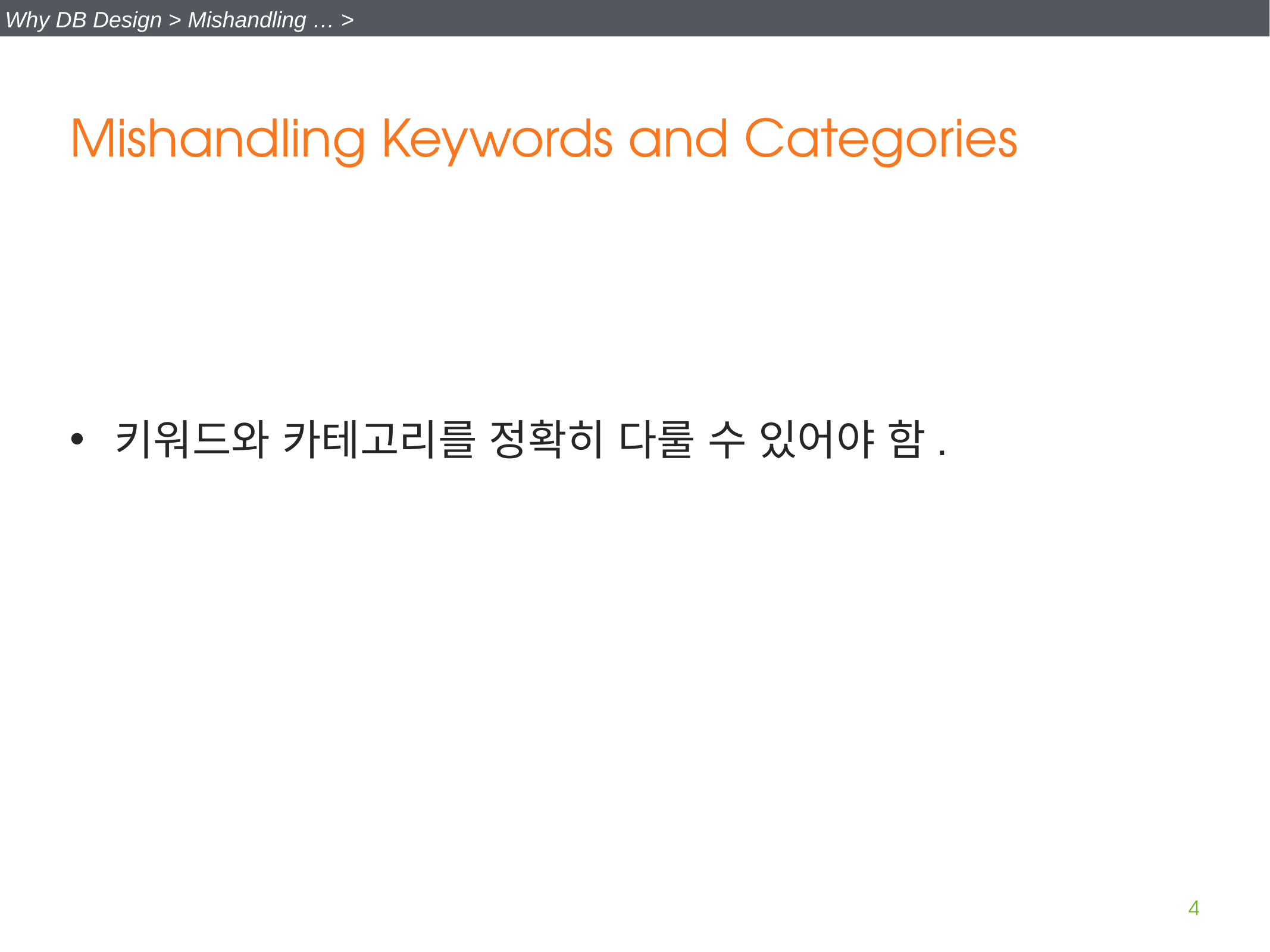

Why DB Design > Mishandling … >
# Mishandling Keywords and Categories
키워드와 카테고리를 정확히 다룰 수 있어야 함.
4